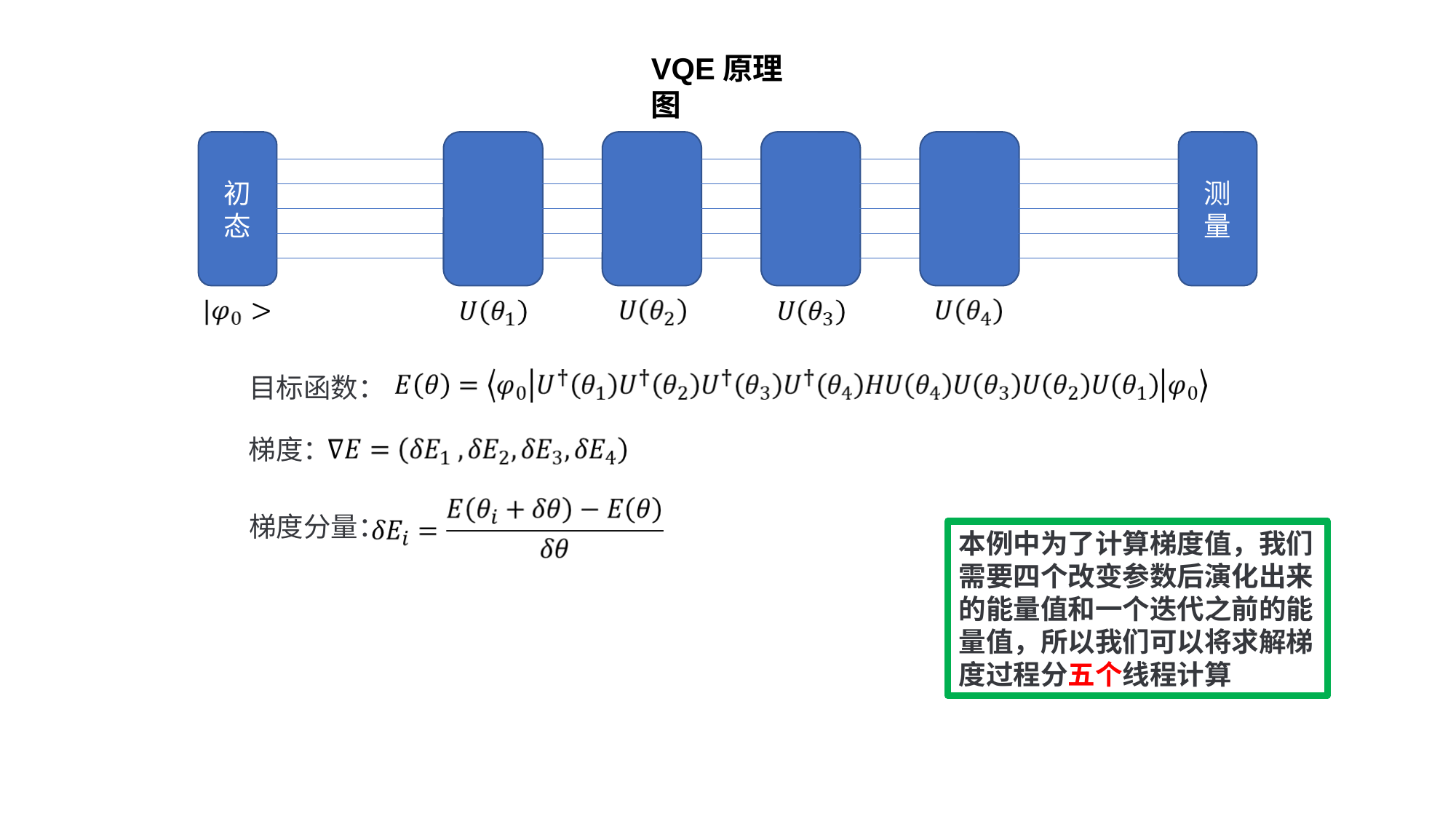

VQE原理图
初态

测量

目标函数：

梯度：

梯度分量：
本例中为了计算梯度值，我们需要四个改变参数后演化出来的能量值和一个迭代之前的能量值，所以我们可以将求解梯度过程分五个线程计算